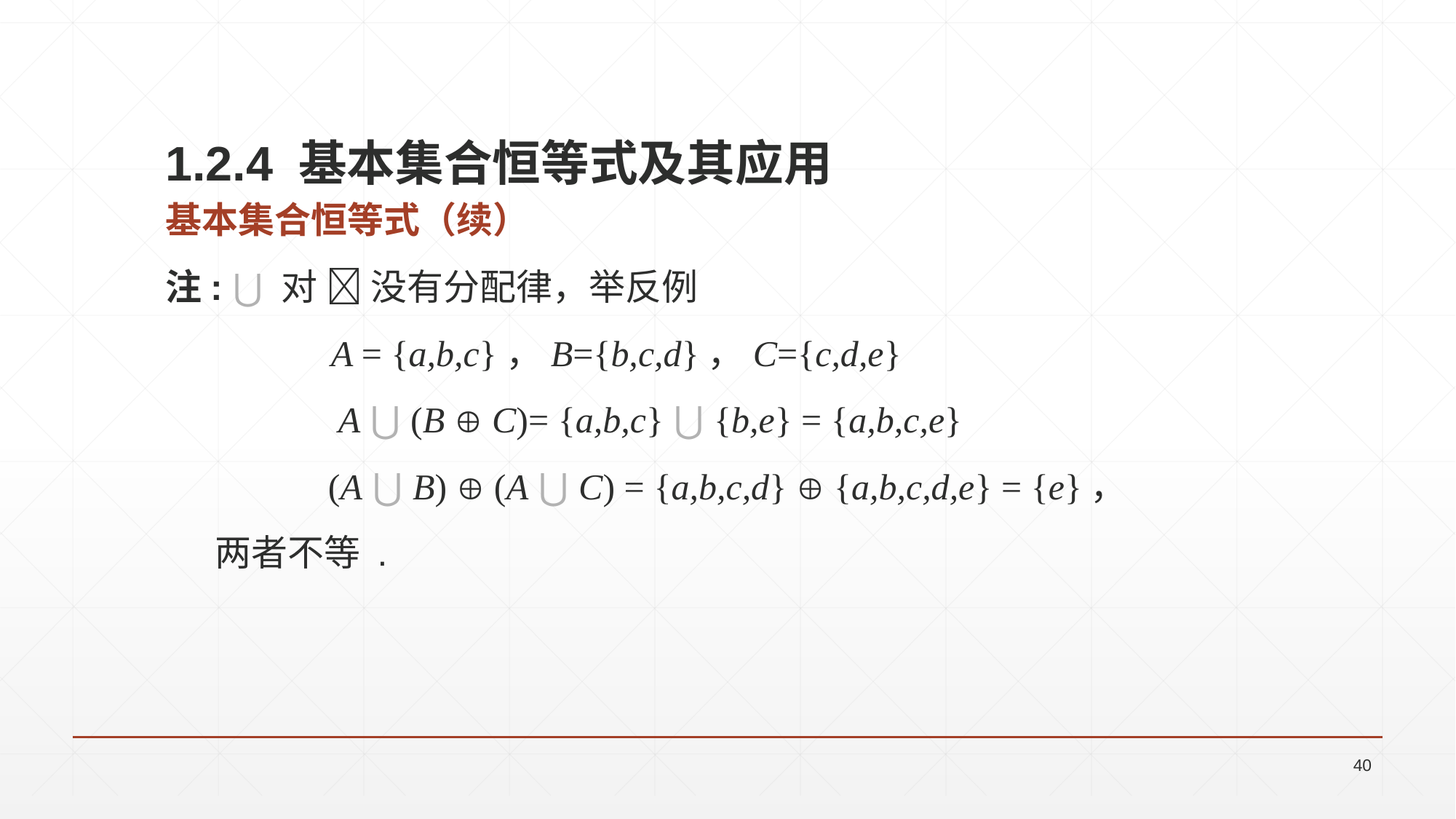

1.2.4 基本集合恒等式及其应用
基本集合恒等式（续）
注: ⋃ 对 ⊕ 没有分配律，举反例
                 A = {a,b,c}，B={b,c,d}，C={c,d,e}
     	       A ⋃ (B ⊕ C)= {a,b,c} ⋃ {b,e} = {a,b,c,e}
(A ⋃ B) ⊕ (A ⋃ C) = {a,b,c,d} ⊕ {a,b,c,d,e} = {e}，
     两者不等 .
40